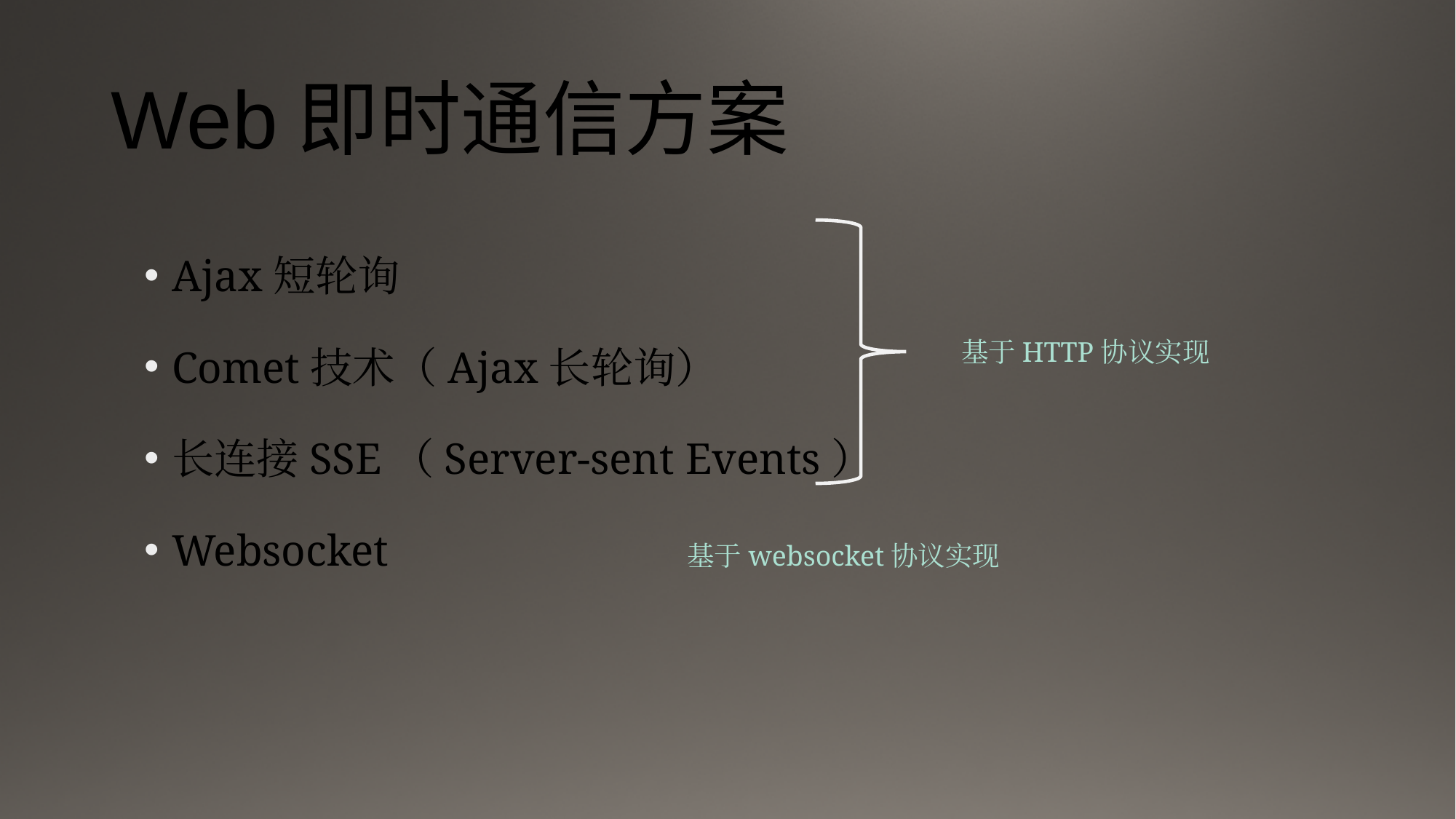

# Web即时通信方案
Ajax短轮询
Comet技术（Ajax长轮询）
长连接SSE（Server-sent Events）
Websocket                          基于websocket协议实现

基于HTTP协议实现